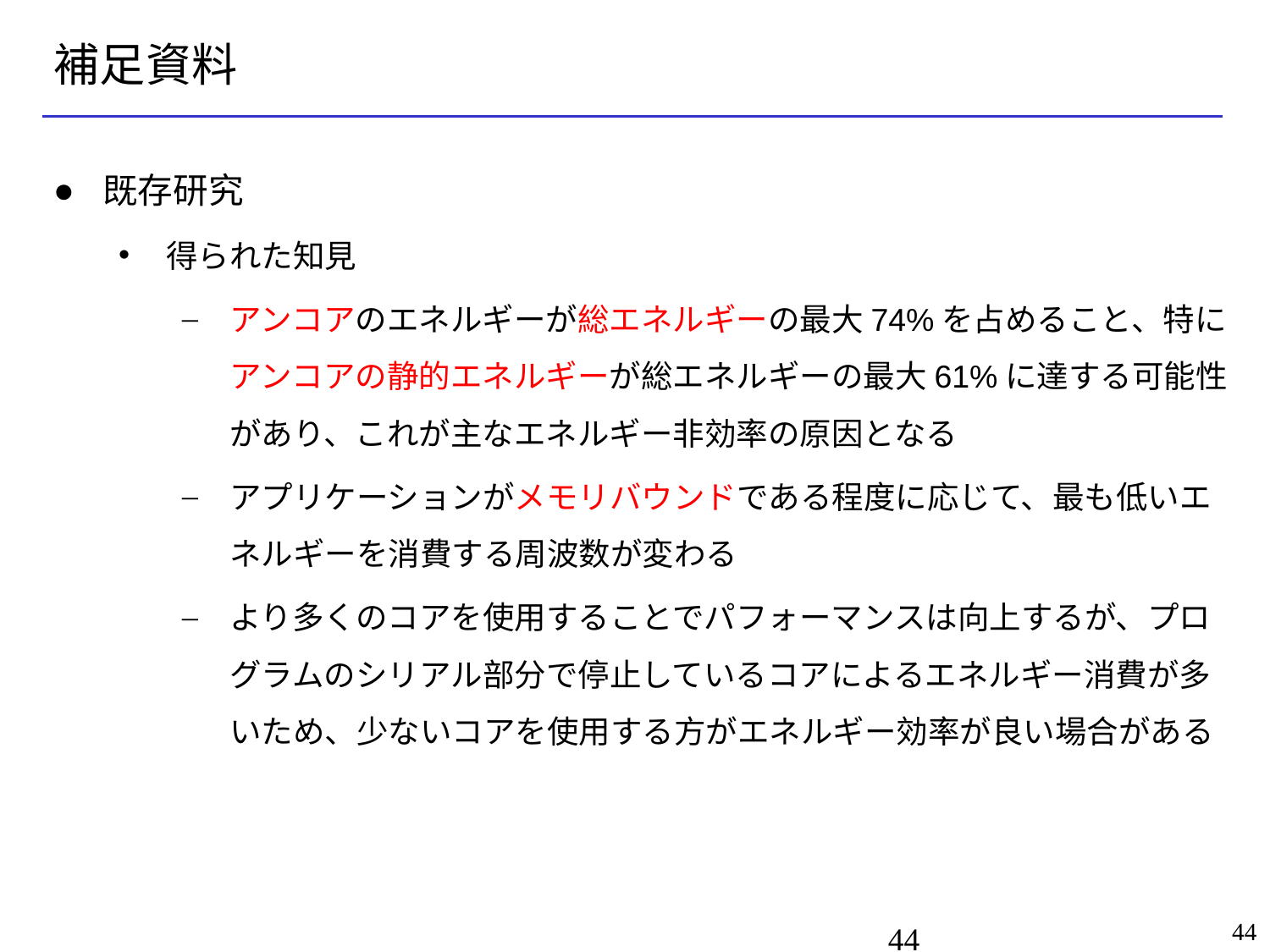

# 補足資料
既存研究
得られた知見
アンコアのエネルギーが総エネルギーの最大74%を占めること、特にアンコアの静的エネルギーが総エネルギーの最大61%に達する可能性があり、これが主なエネルギー非効率の原因となる
アプリケーションがメモリバウンドである程度に応じて、最も低いエネルギーを消費する周波数が変わる
より多くのコアを使用することでパフォーマンスは向上するが、プログラムのシリアル部分で停止しているコアによるエネルギー消費が多いため、少ないコアを使用する方がエネルギー効率が良い場合がある

44
44